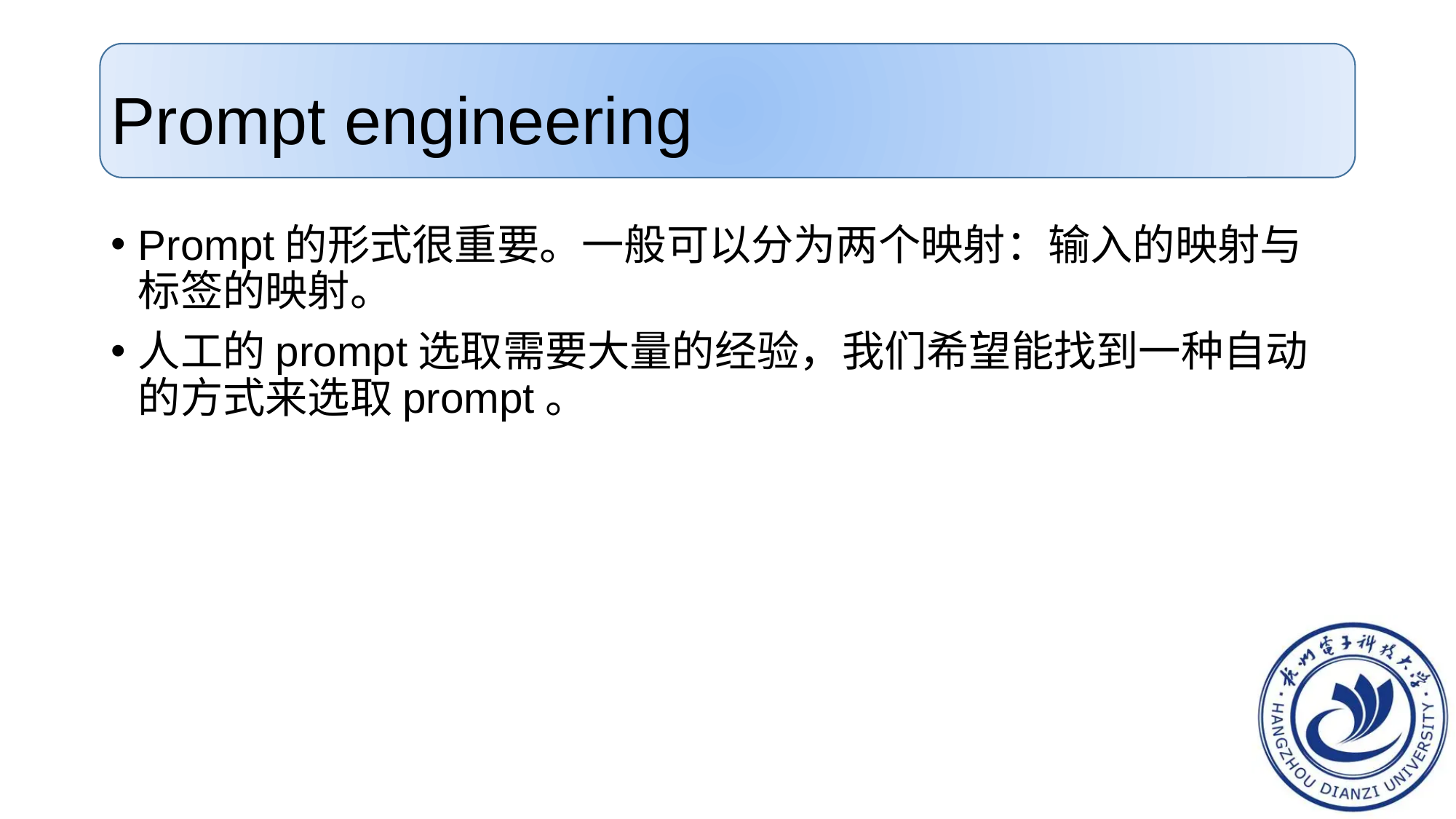

# Prompt engineering
Prompt的形式很重要。一般可以分为两个映射：输入的映射与标签的映射。
人工的prompt选取需要大量的经验，我们希望能找到一种自动的方式来选取prompt。